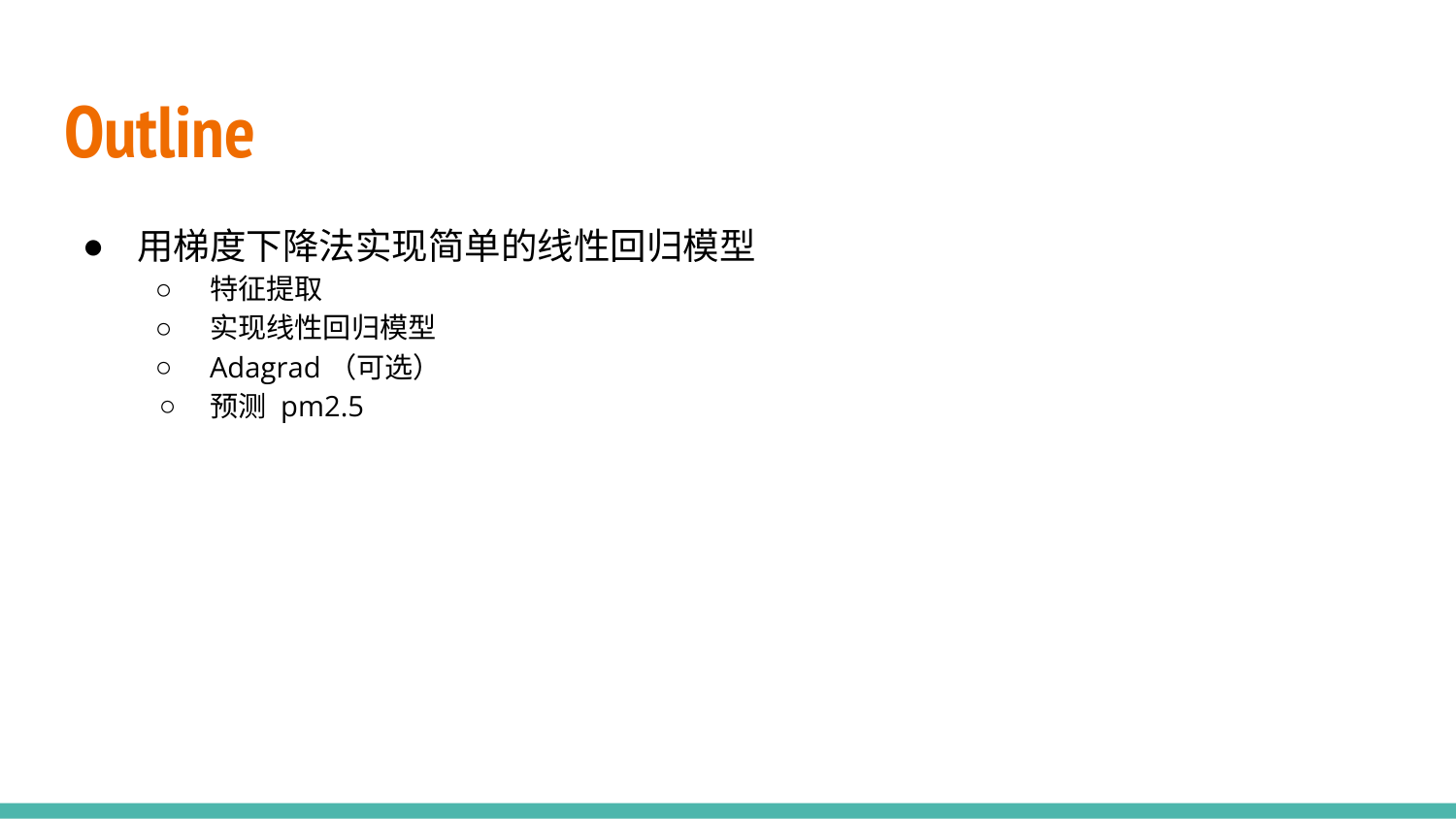

# Outline
用梯度下降法实现简单的线性回归模型
特征提取
实现线性回归模型
Adagrad（可选）
预测 pm2.5